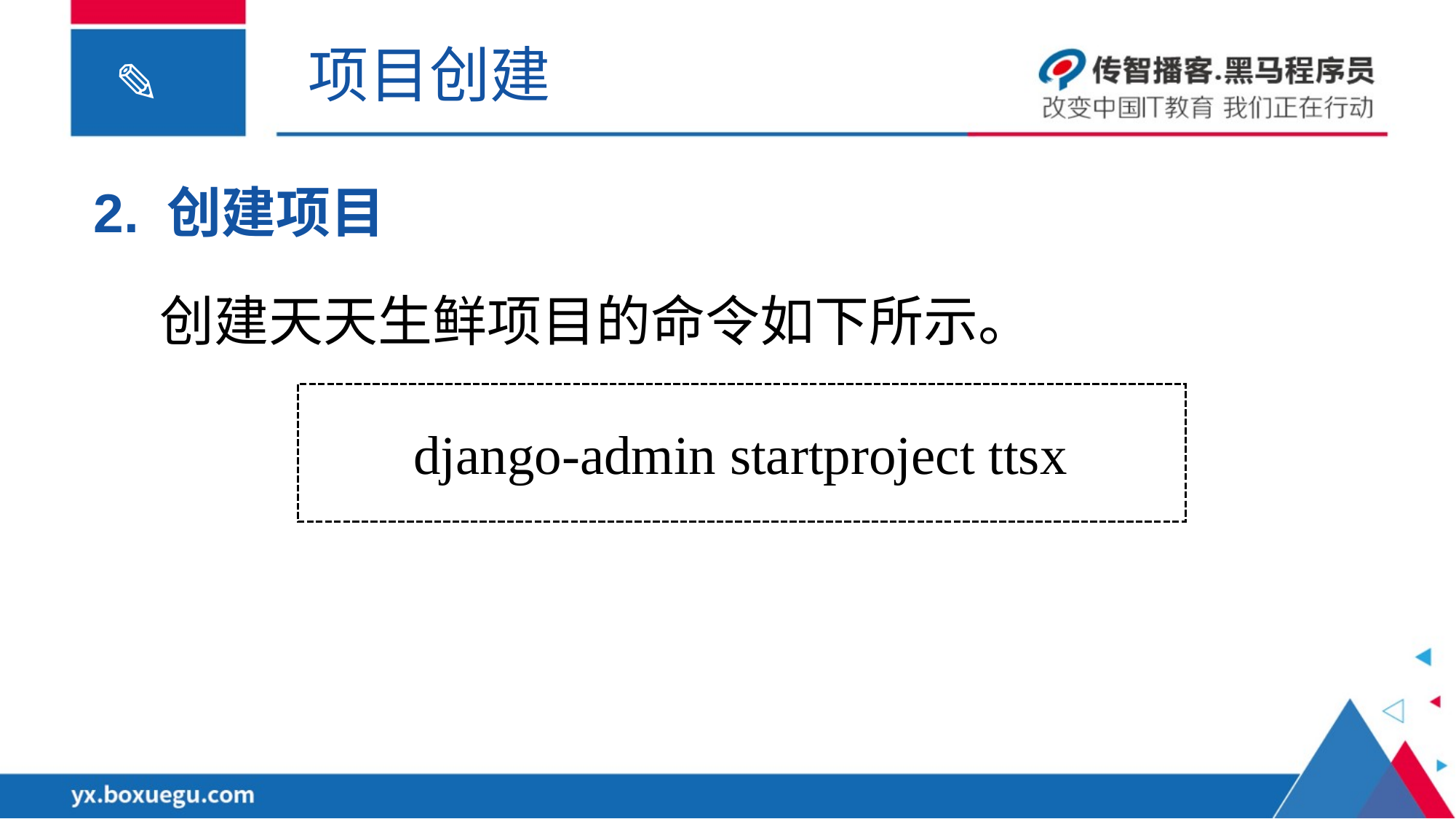

项目创建
2. 创建项目
创建天天生鲜项目的命令如下所示。

django-admin startproject ttsx